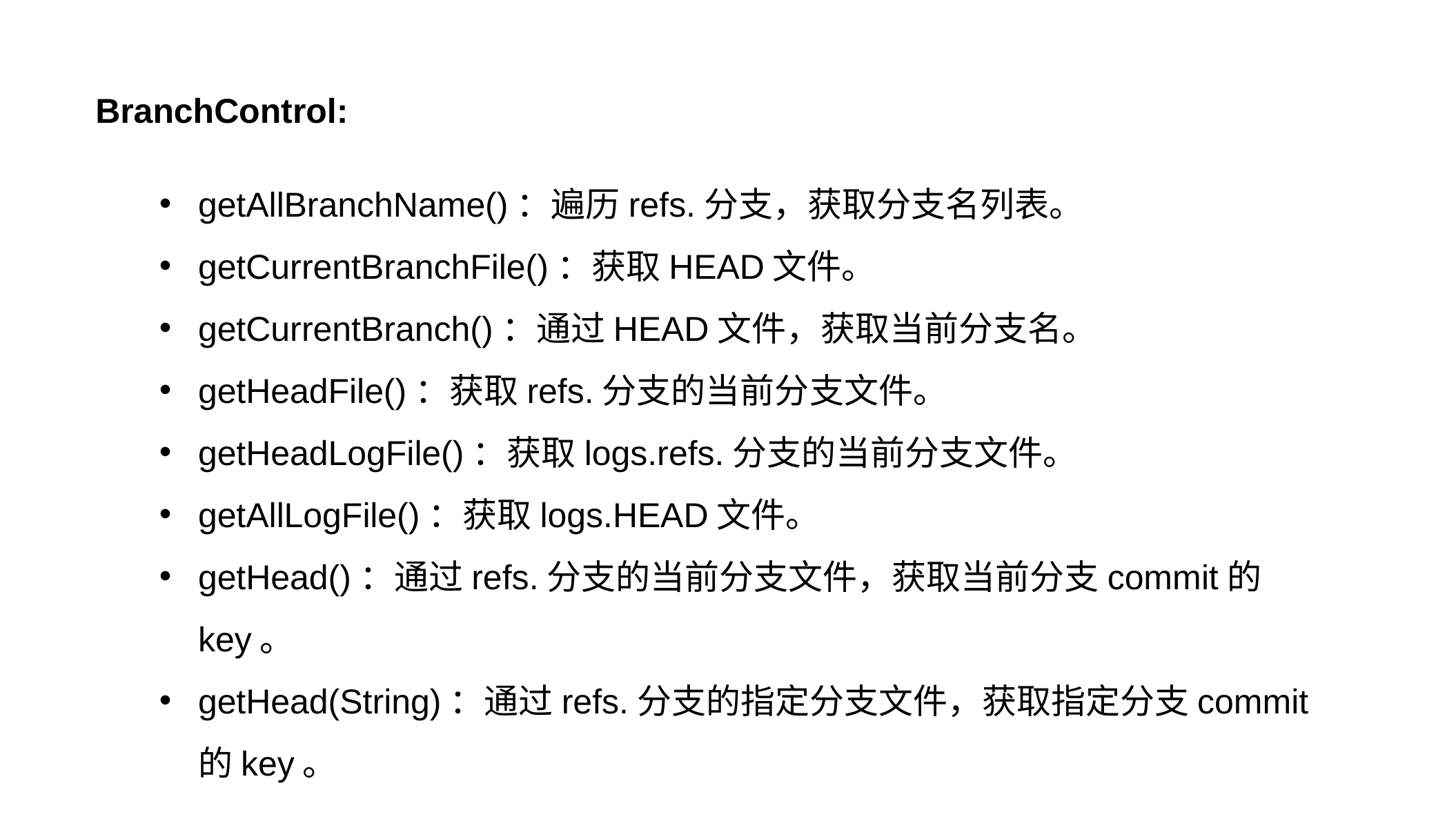

BranchControl:
getAllBranchName()：遍历refs.分支，获取分支名列表。
getCurrentBranchFile()：获取HEAD文件。
getCurrentBranch()：通过HEAD文件，获取当前分支名。
getHeadFile()：获取refs.分支的当前分支文件。
getHeadLogFile()：获取logs.refs.分支的当前分支文件。
getAllLogFile()：获取logs.HEAD文件。
getHead()：通过refs.分支的当前分支文件，获取当前分支commit的key。
getHead(String)：通过refs.分支的指定分支文件，获取指定分支commit的key。